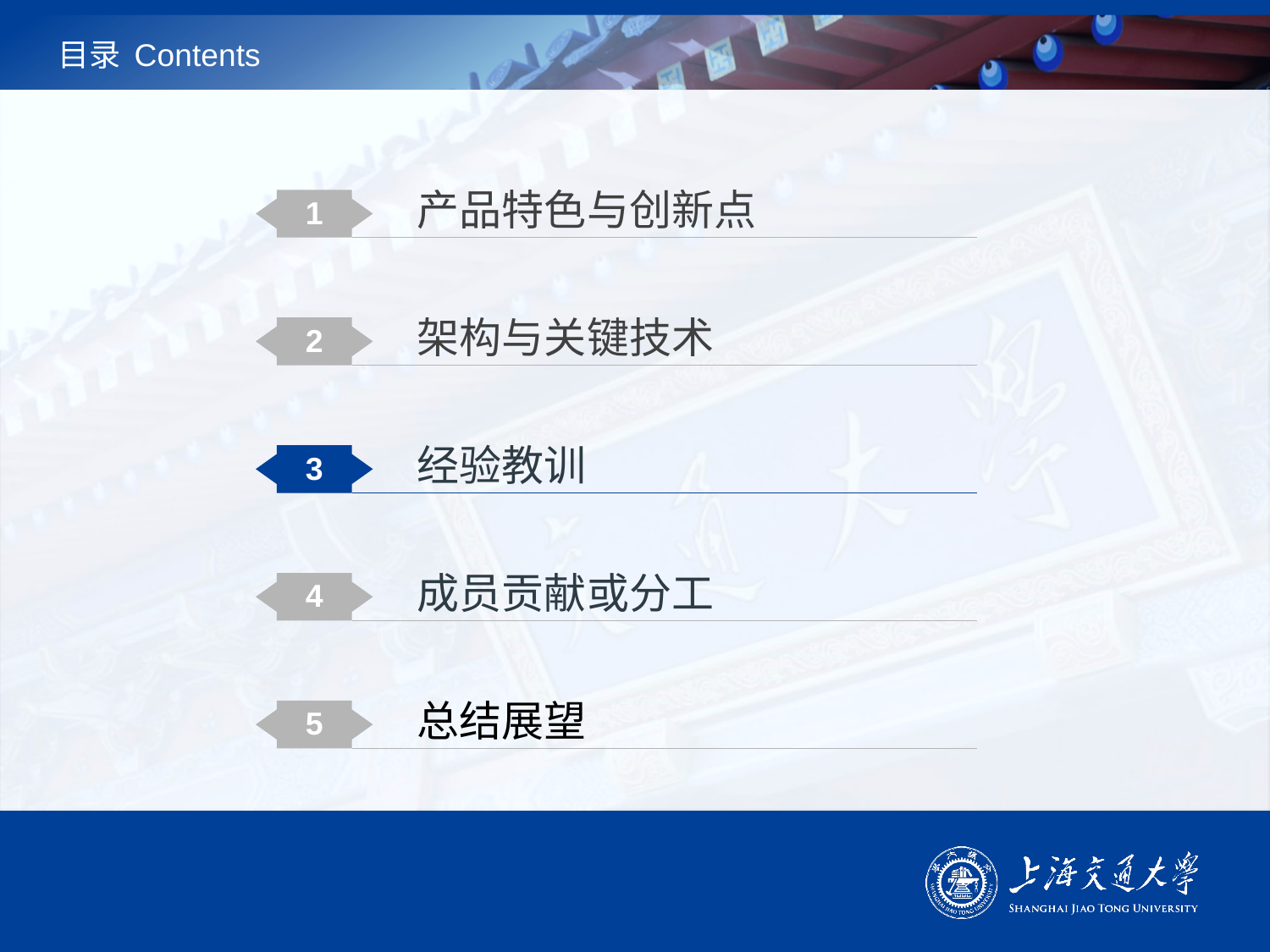

# 目录 Contents
产品特色与创新点
1

架构与关键技术
2

经验教训
3

成员贡献或分工
4

总结展望
5